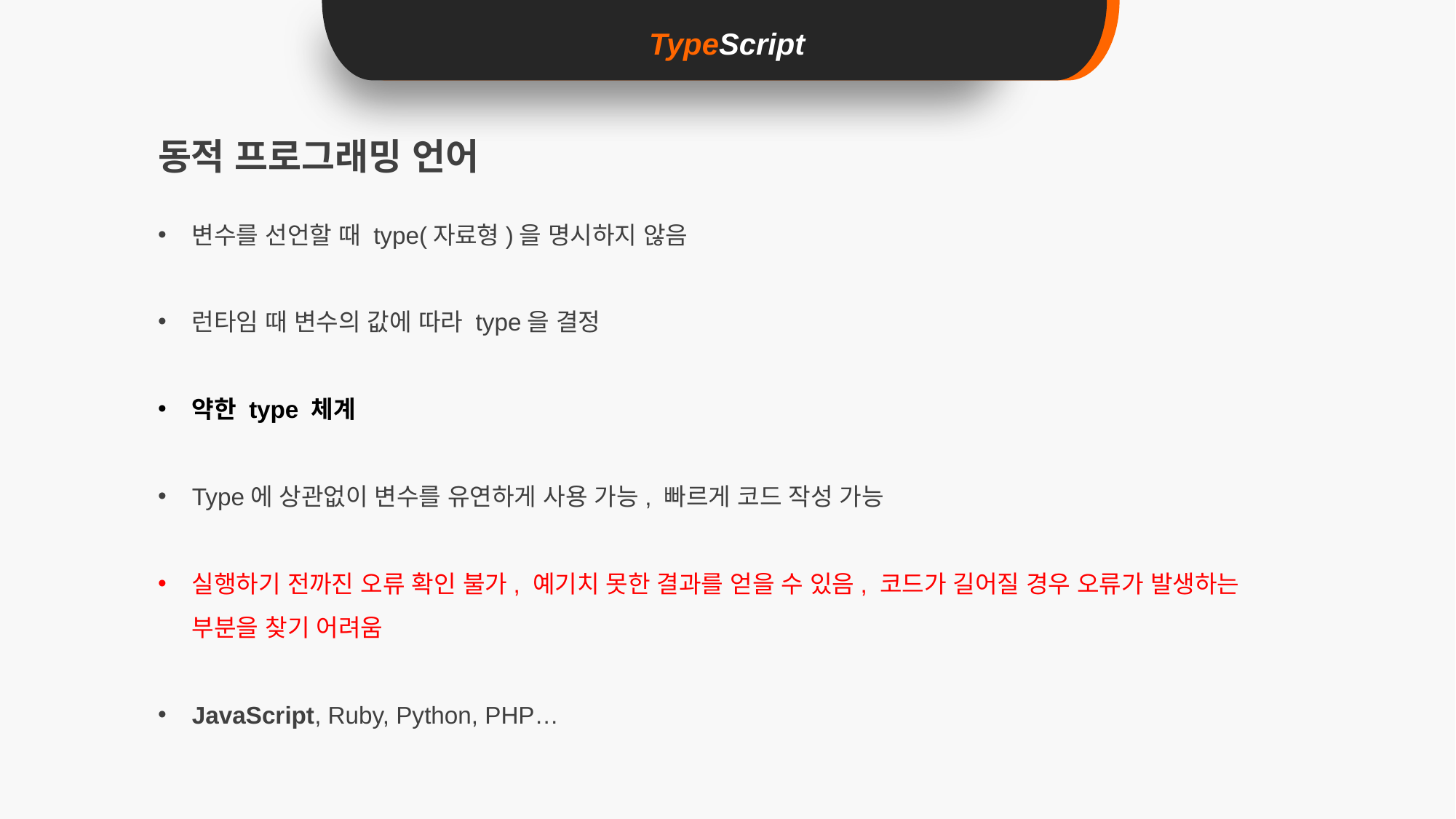

TypeScript

동적 프로그래밍 언어
변수를 선언할 때 type(자료형)을 명시하지 않음

런타임 때 변수의 값에 따라 type을 결정

약한 type 체계

Type에 상관없이 변수를 유연하게 사용 가능, 빠르게 코드 작성 가능

실행하기 전까진 오류 확인 불가, 예기치 못한 결과를 얻을 수 있음, 코드가 길어질 경우 오류가 발생하는 부분을 찾기 어려움

JavaScript, Ruby, Python, PHP…